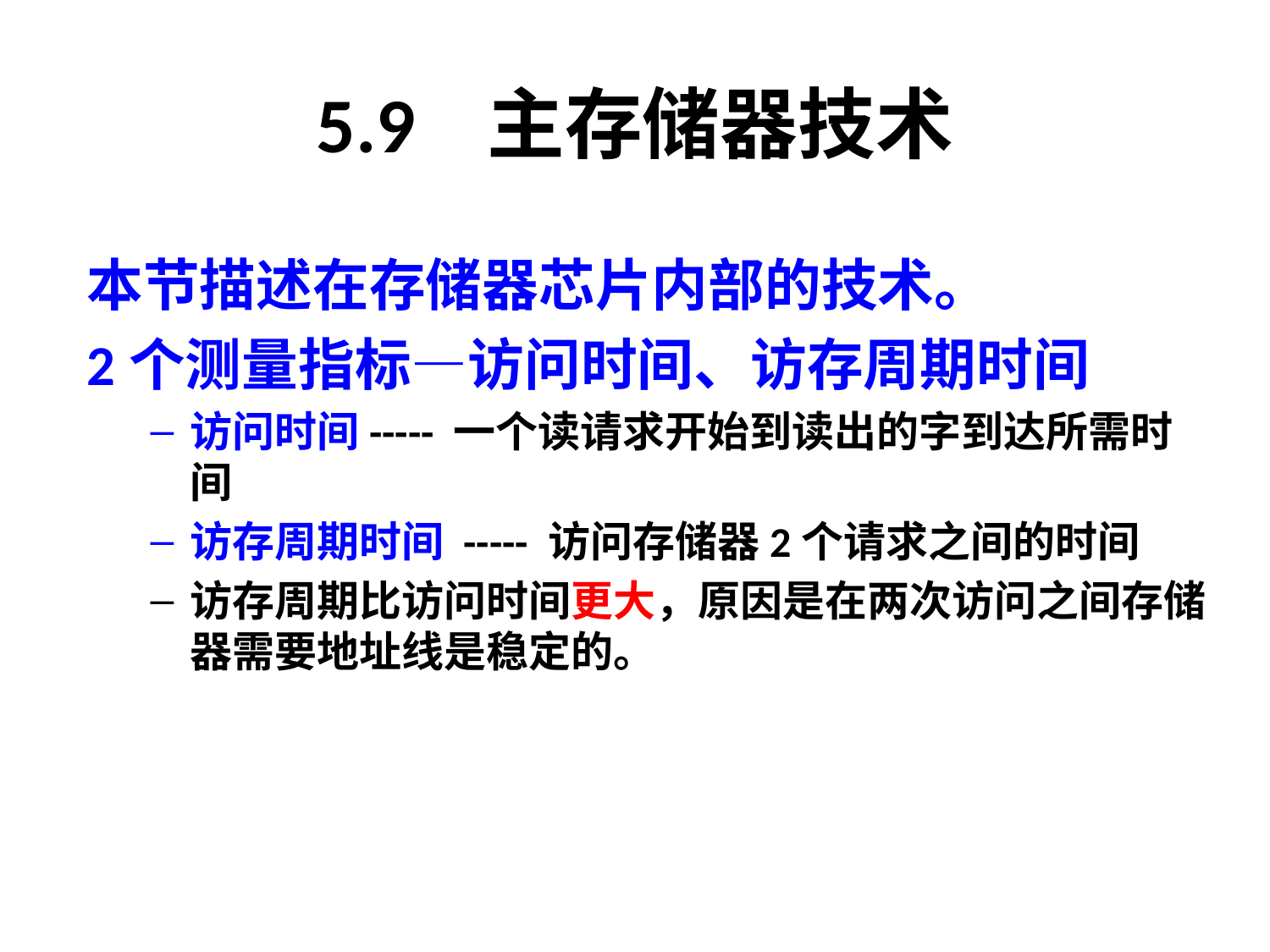

# 5.9   主存储器技术
本节描述在存储器芯片内部的技术。
2个测量指标—访问时间、访存周期时间
访问时间----- 一个读请求开始到读出的字到达所需时间
访存周期时间 ----- 访问存储器2个请求之间的时间
访存周期比访问时间更大，原因是在两次访问之间存储器需要地址线是稳定的。

16